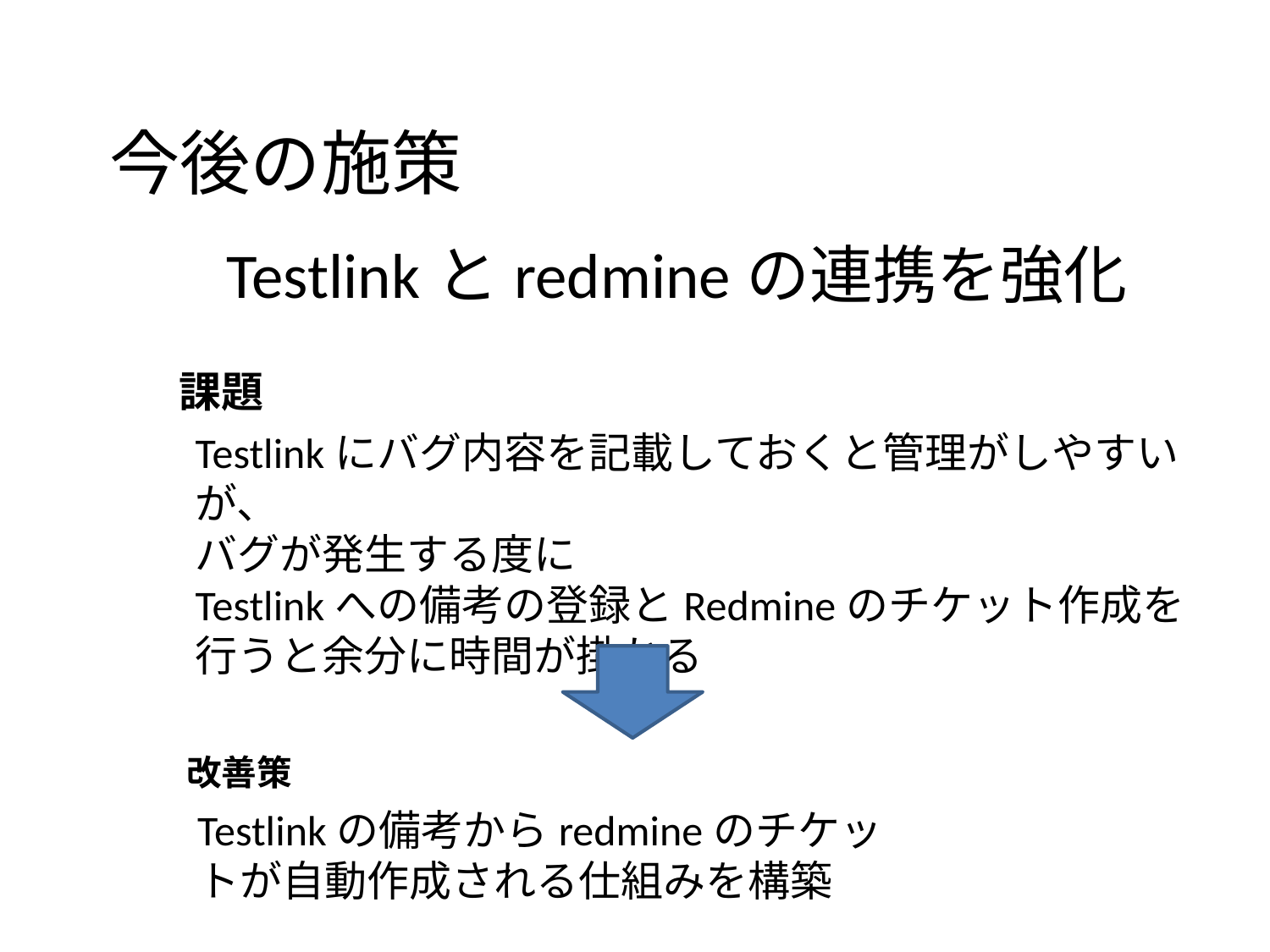

今後の施策
Testlinkとredmineの連携を強化
課題
Testlinkにバグ内容を記載しておくと管理がしやすいが、
バグが発生する度に
Testlinkへの備考の登録とRedmineのチケット作成を行うと余分に時間が掛かる

改善策
Testlinkの備考からredmineのチケットが自動作成される仕組みを構築